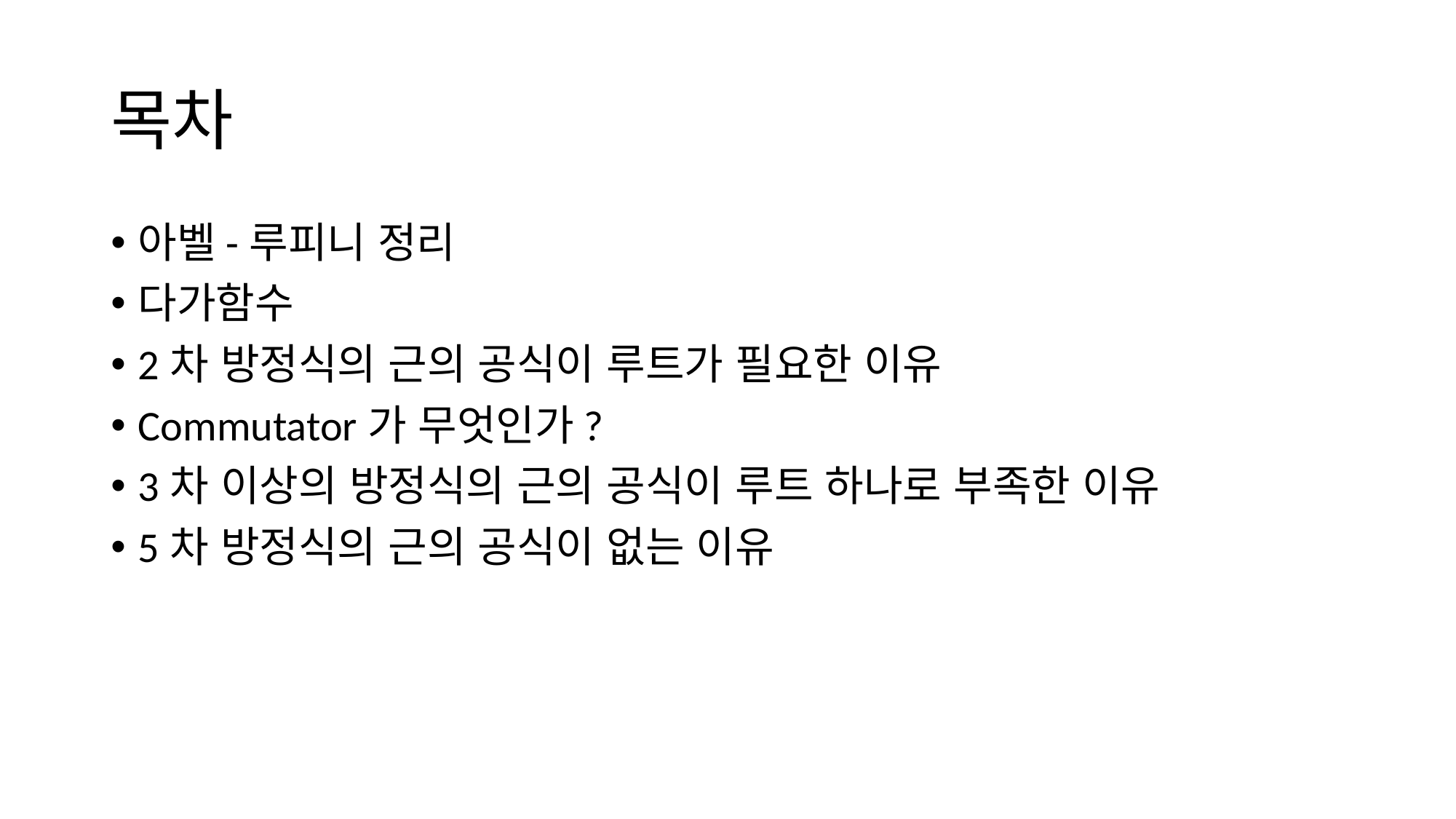

# 목차
아벨-루피니 정리
다가함수
2차 방정식의 근의 공식이 루트가 필요한 이유
Commutator가 무엇인가?
3차 이상의 방정식의 근의 공식이 루트 하나로 부족한 이유
5차 방정식의 근의 공식이 없는 이유